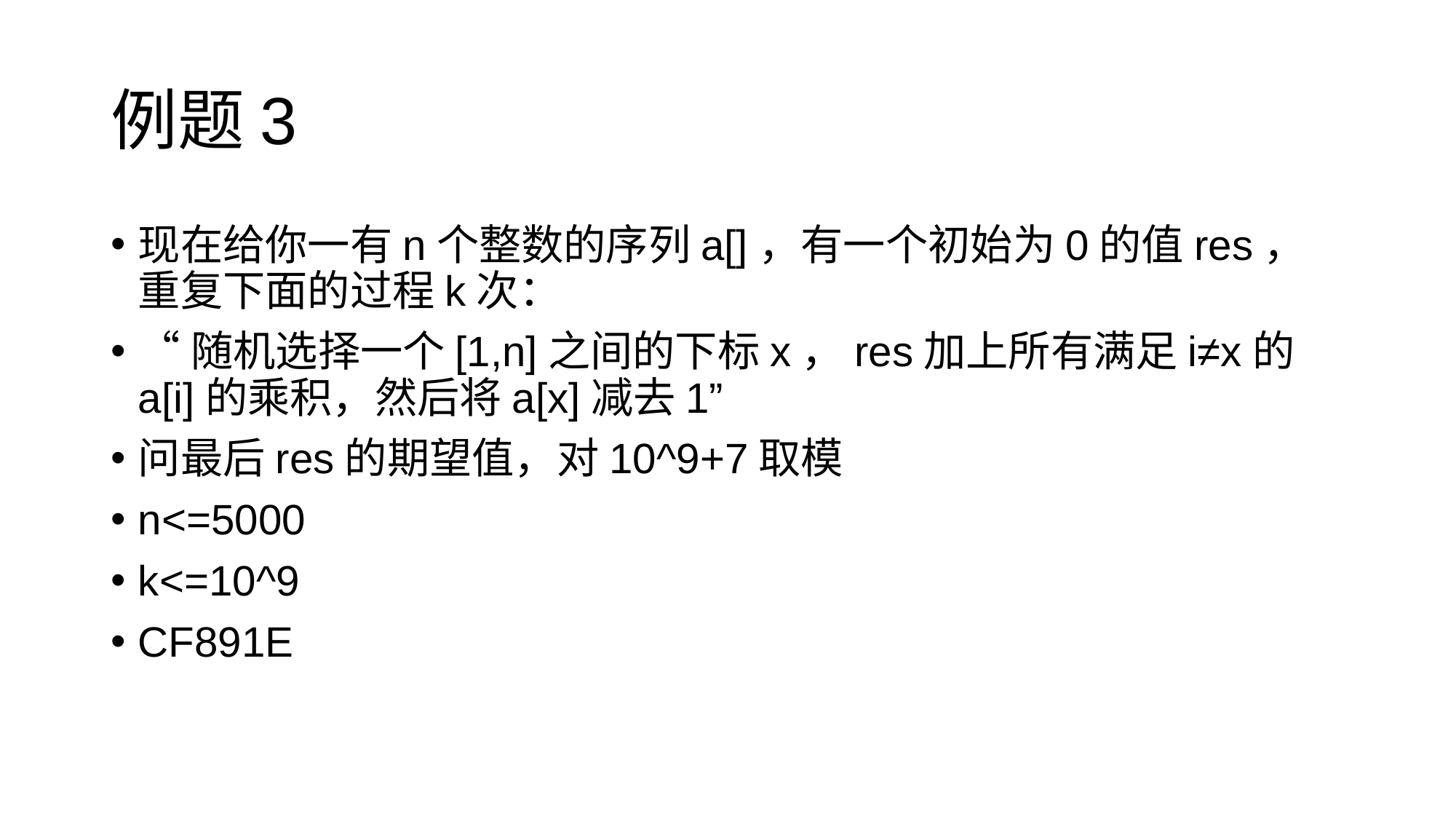

# 例题3
现在给你一有n个整数的序列a[]，有一个初始为0的值res，重复下面的过程k次：
“随机选择一个[1,n]之间的下标x，res加上所有满足i≠x的a[i]的乘积，然后将a[x]减去1”
问最后res的期望值，对10^9+7取模
n<=5000
k<=10^9
CF891E